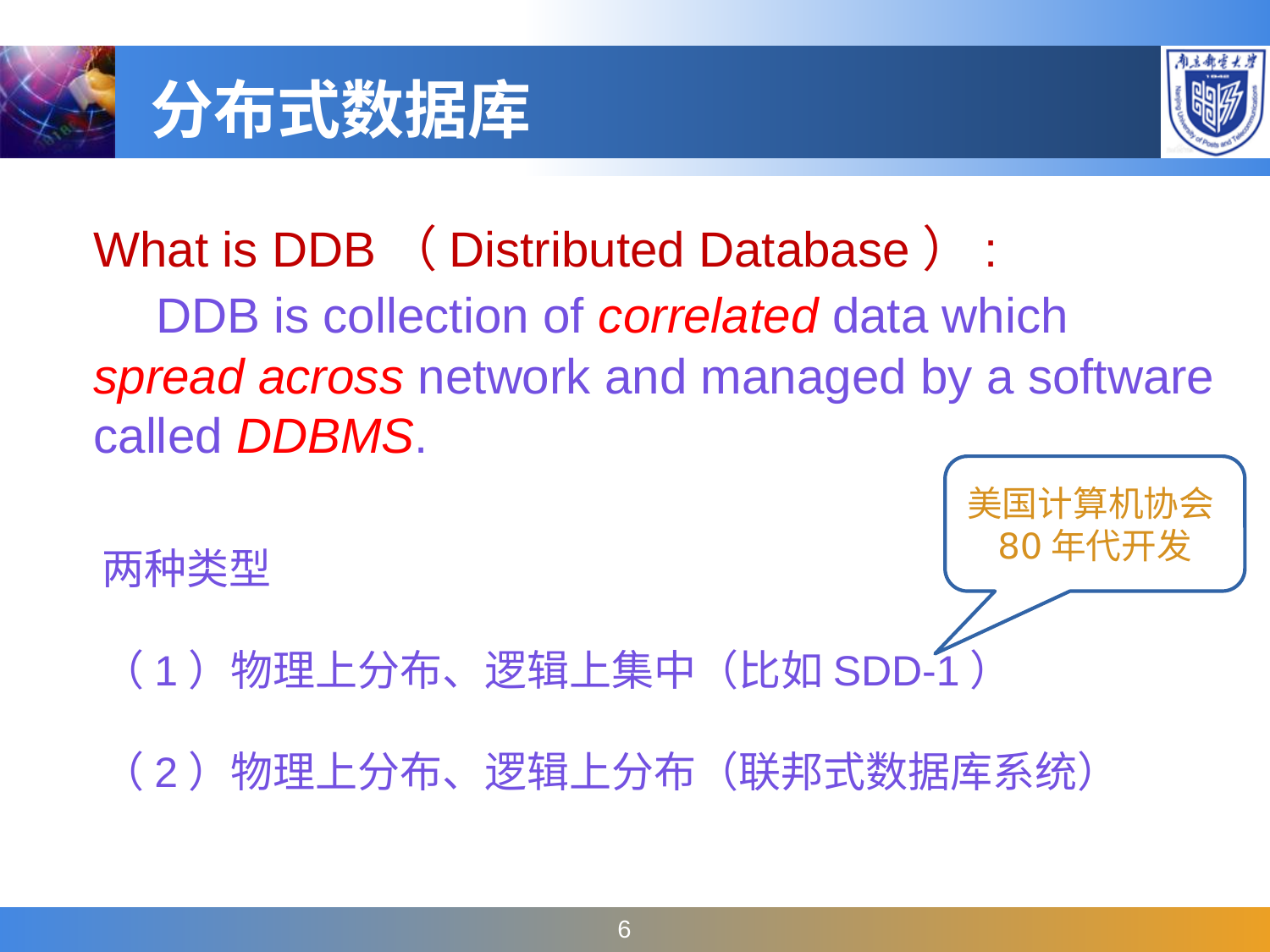

分布式数据库
What is DDB（Distributed Database）:
    DDB is collection of correlated data which  spread across network and managed by a software called DDBMS.

part 1:从上班路上谈起
美国计算机协会80年代开发
两种类型

（1）物理上分布、逻辑上集中（比如SDD-1）

（2）物理上分布、逻辑上分布（联邦式数据库系统）

6